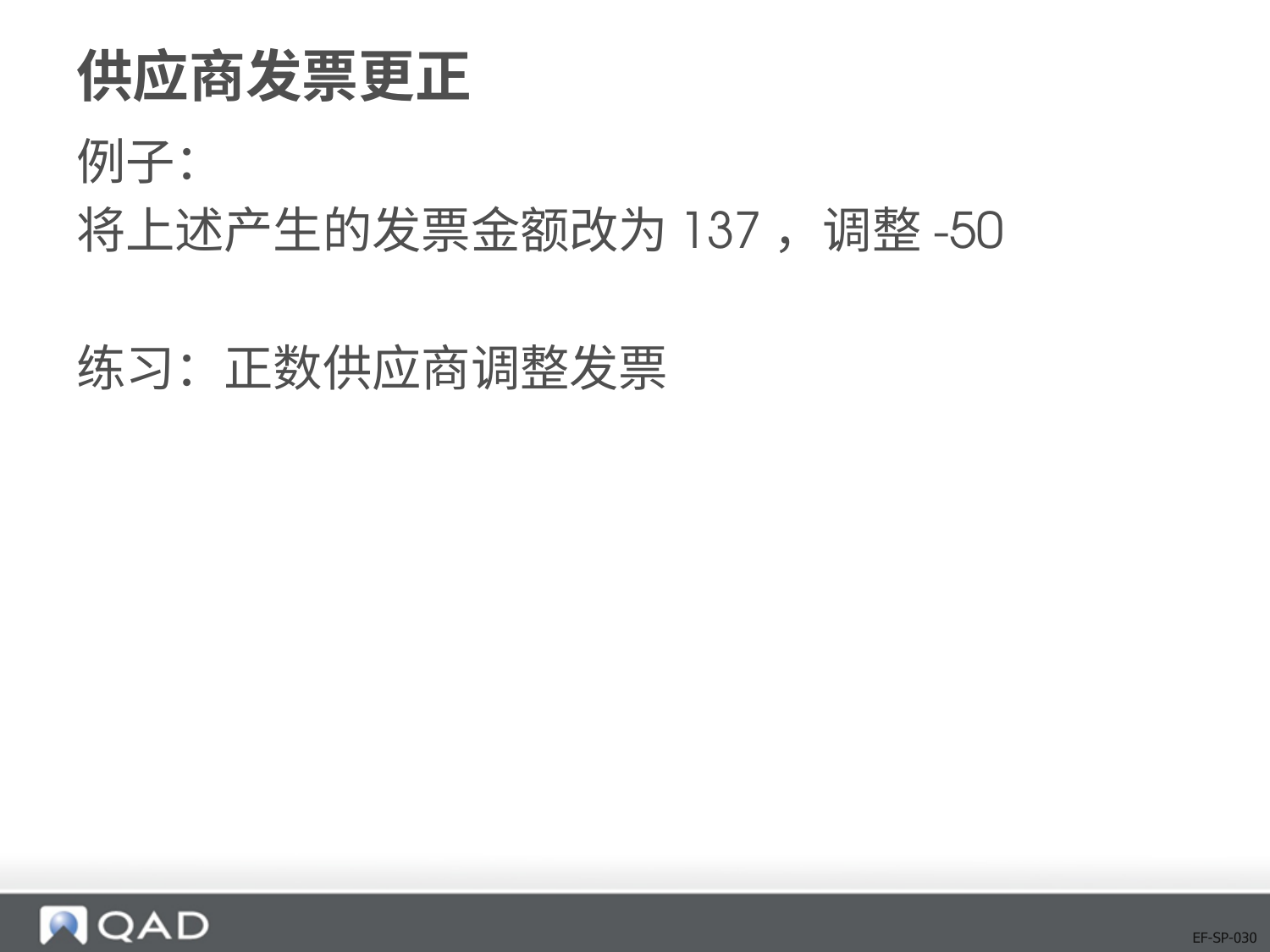

# 供应商发票更正
例子：
将上述产生的发票金额改为137，调整-50

练习：正数供应商调整发票

EF-SP-030